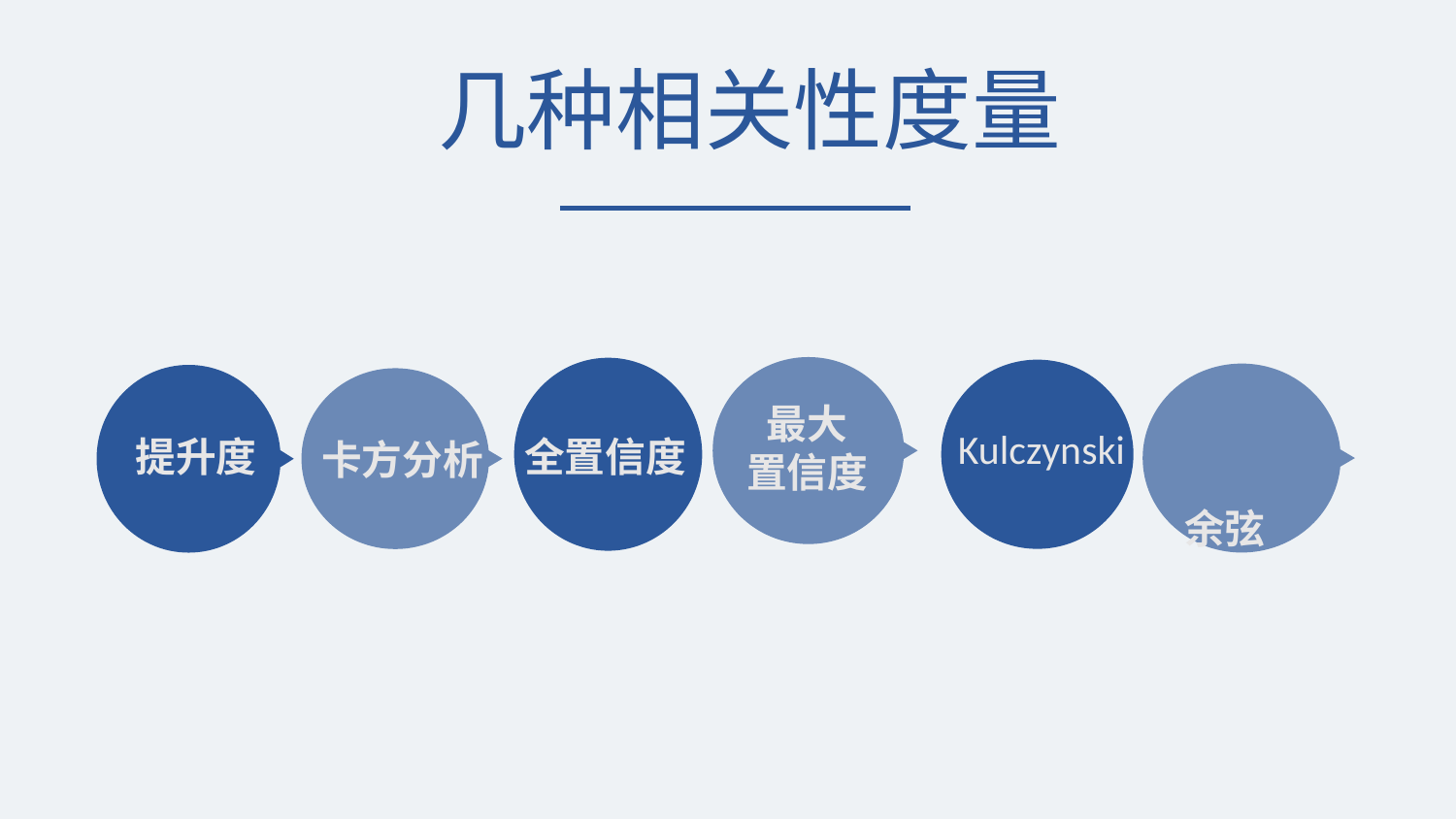

几种相关性度量

最大
置信度
Kulczynski
提升度
全置信度
卡方分析

余弦